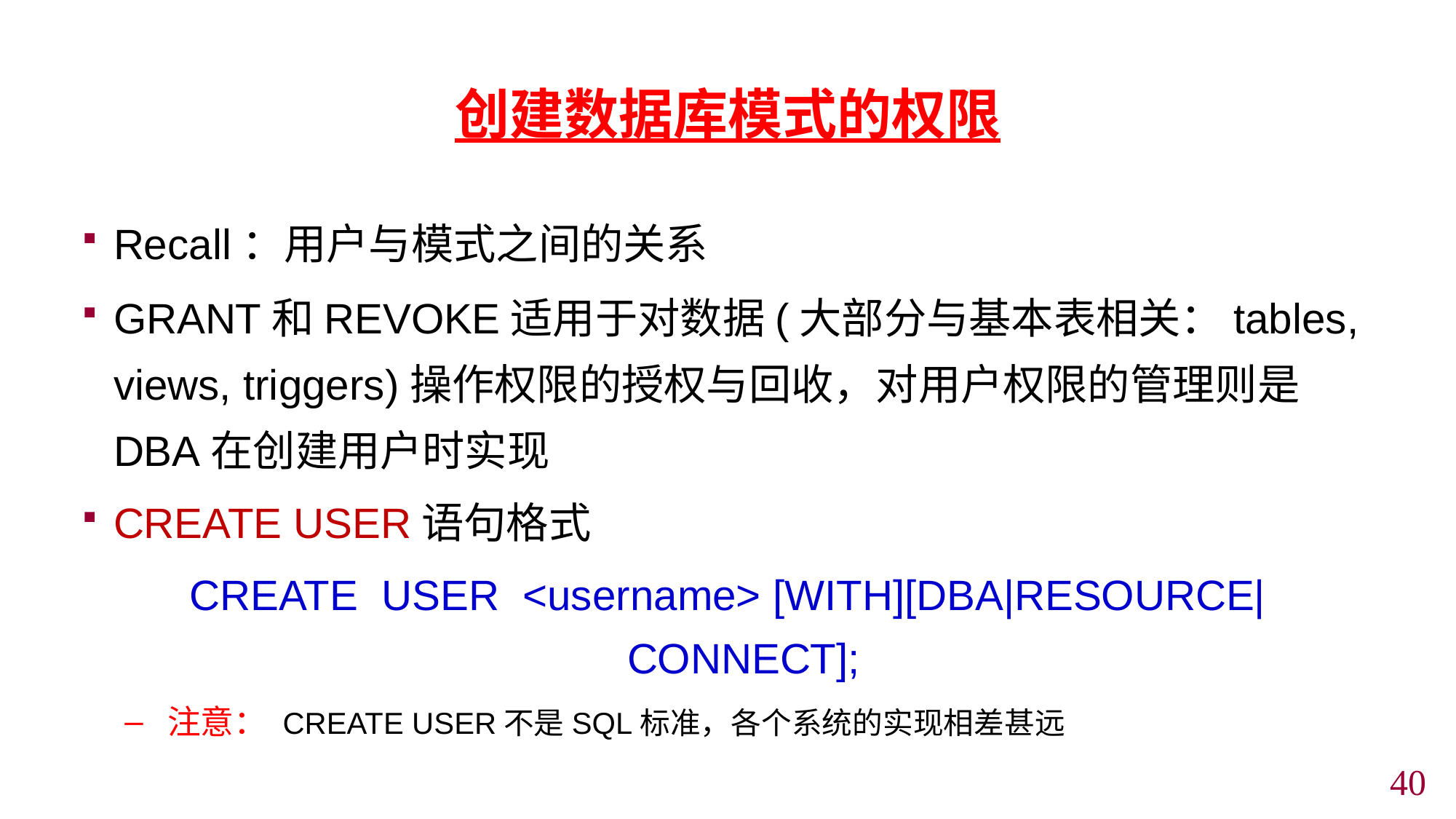

创建数据库模式的权限

Recall：用户与模式之间的关系
GRANT和REVOKE适用于对数据(大部分与基本表相关：tables, views, triggers)操作权限的授权与回收，对用户权限的管理则是DBA在创建用户时实现
CREATE USER语句格式
CREATE  USER  <username> [WITH][DBA|RESOURCE|CONNECT];
注意： CREATE USER不是SQL标准，各个系统的实现相差甚远
40